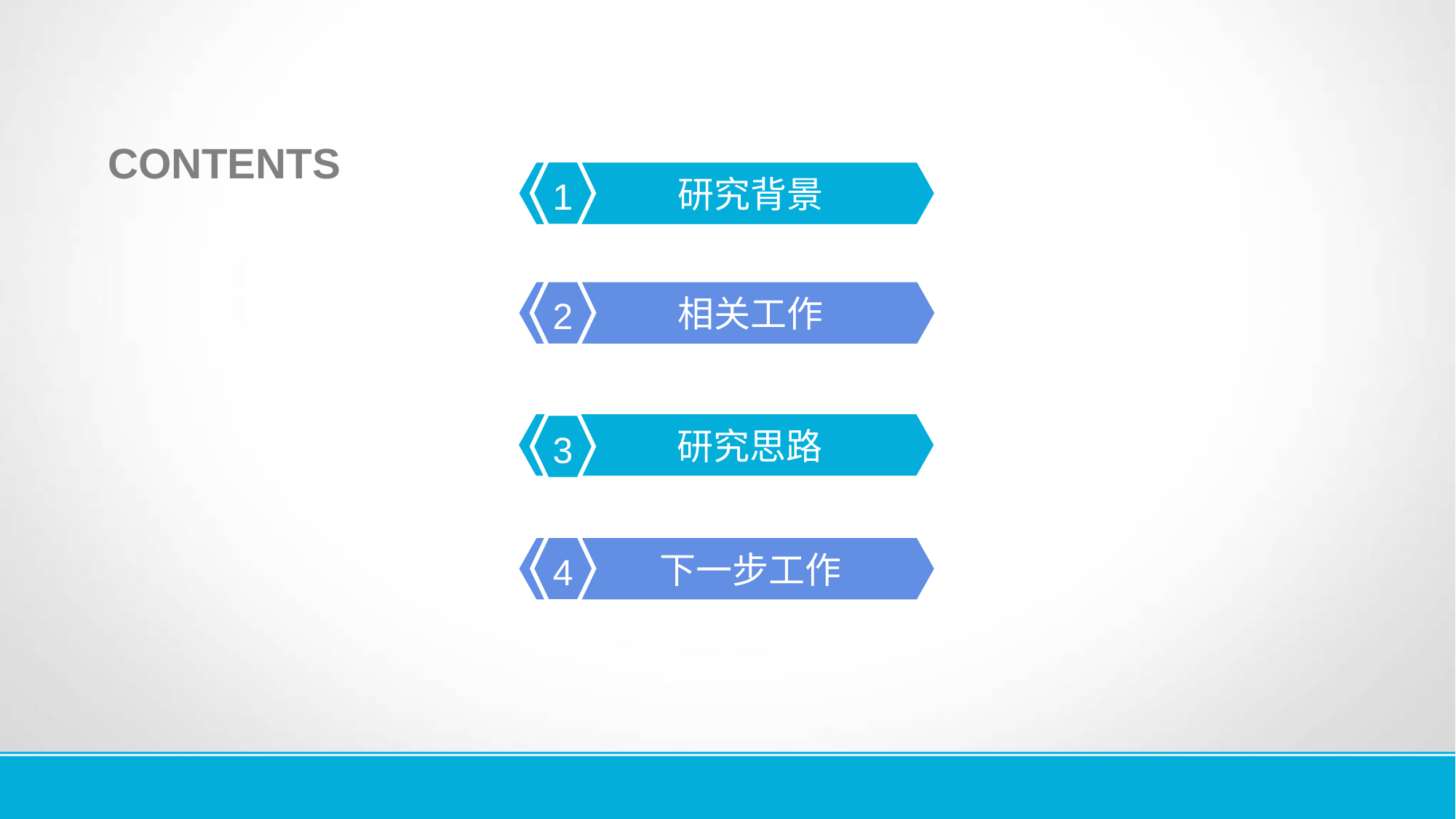

CONTENTS
1
研究背景
相关工作
2
研究思路
3
下一步工作
4